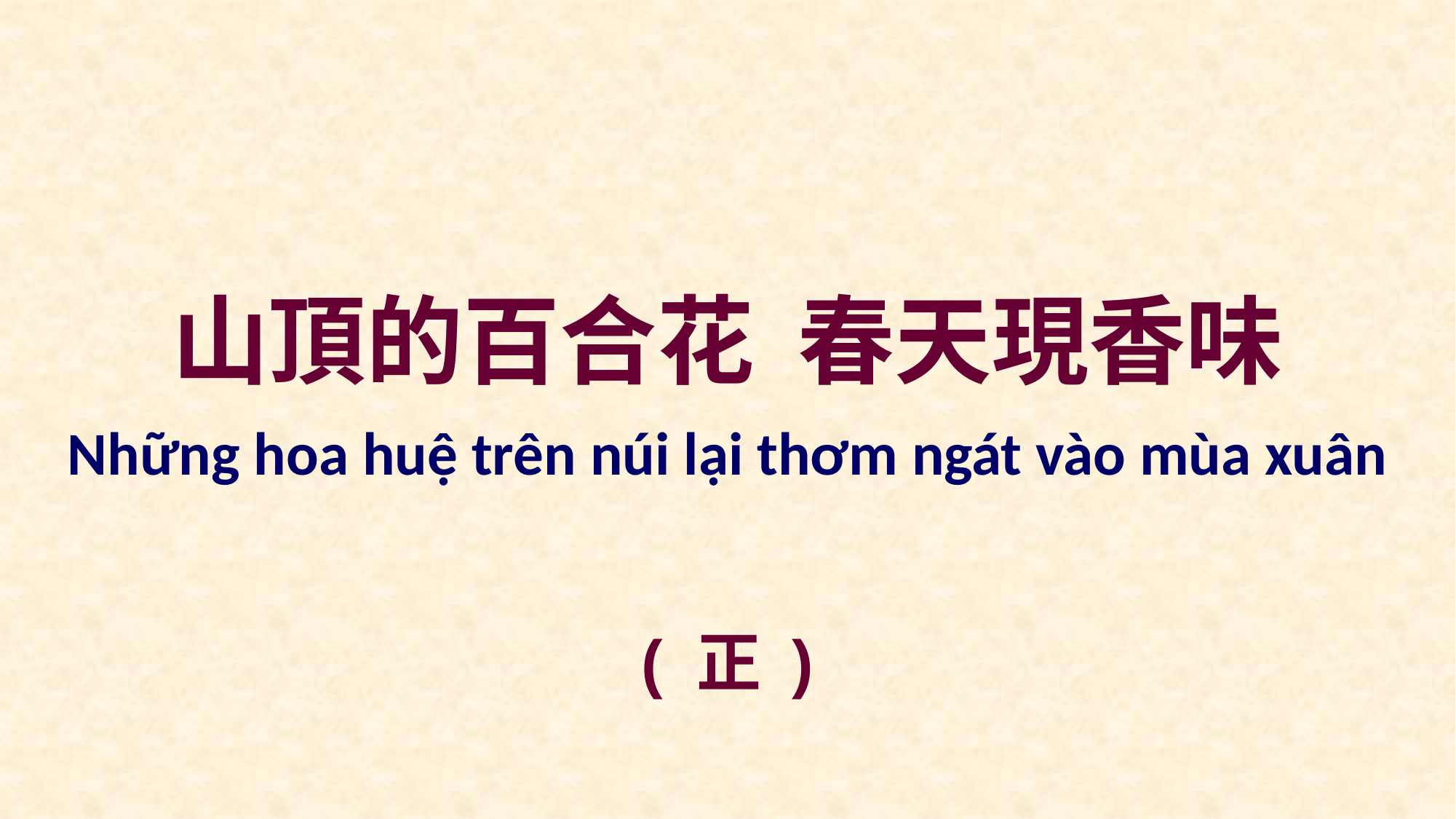

山頂的百合花  春天現香味
Những hoa huệ trên núi lại thơm ngát vào mùa xuân
( 正 )